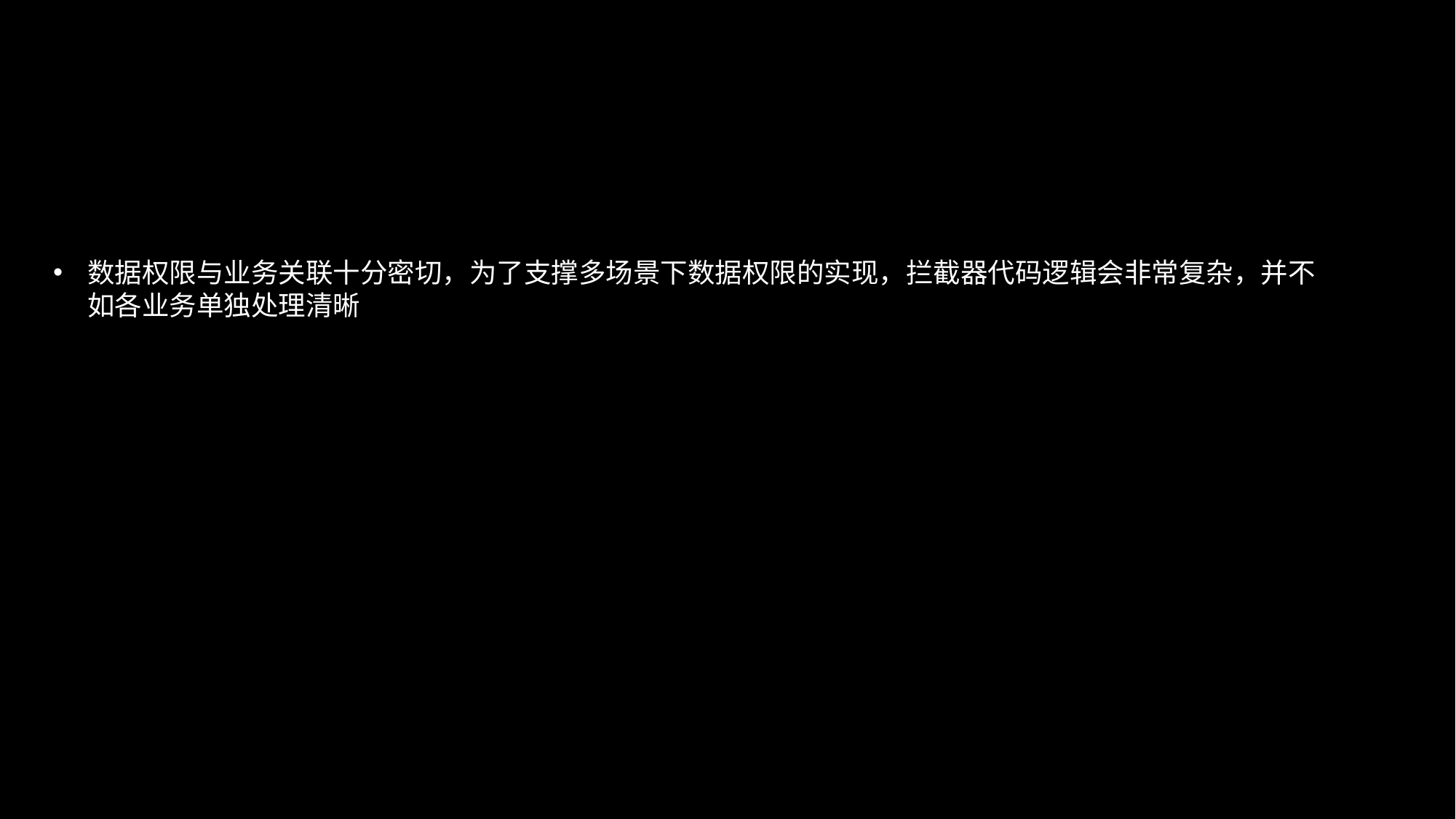

数据权限与业务关联十分密切，为了支撑多场景下数据权限的实现，拦截器代码逻辑会非常复杂，并不如各业务单独处理清晰